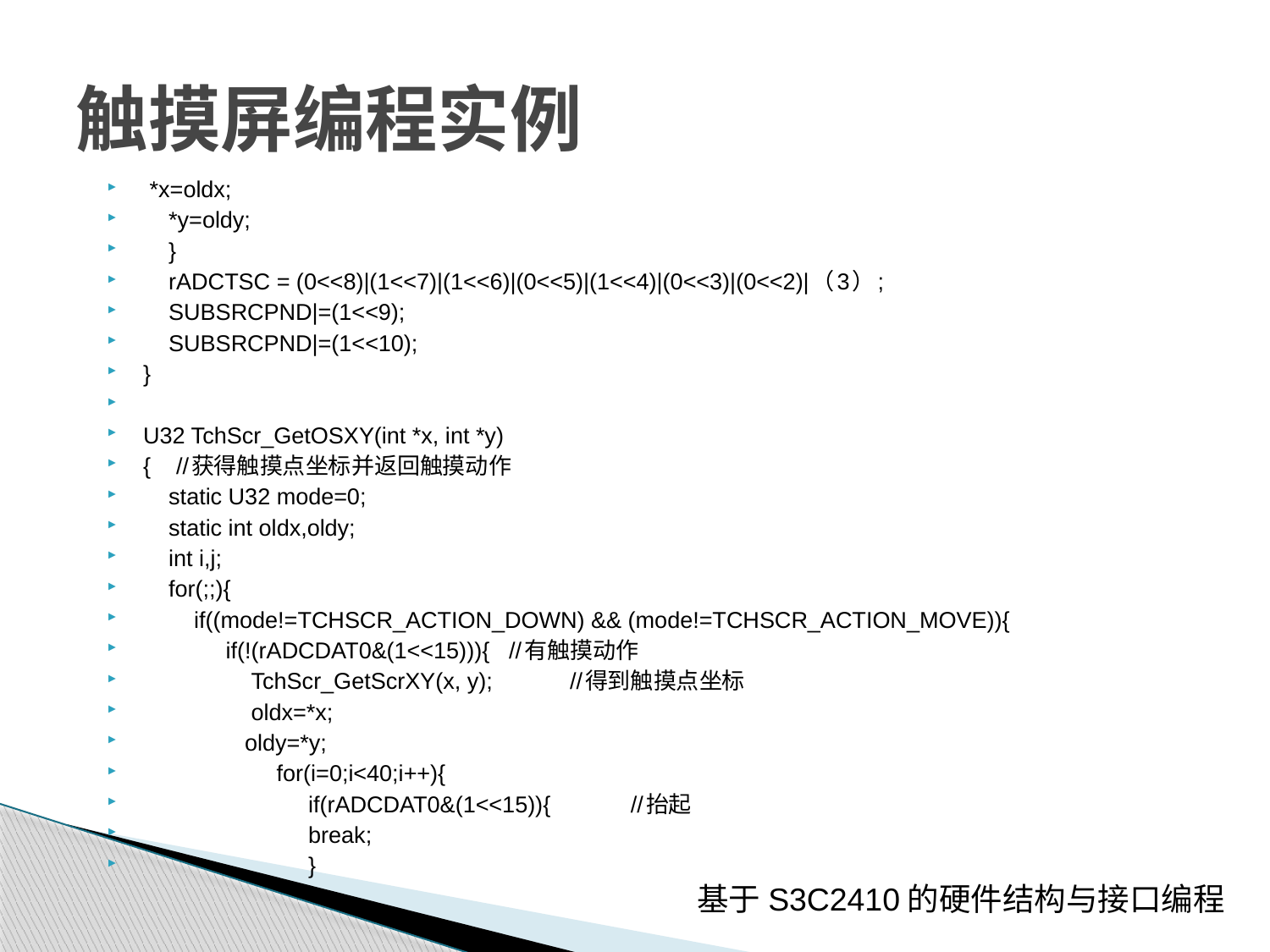

# 触摸屏编程实例
 *x=oldx;
    *y=oldy;
    }
    rADCTSC = (0<<8)|(1<<7)|(1<<6)|(0<<5)|(1<<4)|(0<<3)|(0<<2)|（3）;
    SUBSRCPND|=(1<<9);
    SUBSRCPND|=(1<<10);
}

U32 TchScr_GetOSXY(int *x, int *y)
{    //获得触摸点坐标并返回触摸动作
    static U32 mode=0;
    static int oldx,oldy;
    int i,j;
    for(;;){
        if((mode!=TCHSCR_ACTION_DOWN) && (mode!=TCHSCR_ACTION_MOVE)){
             if(!(rADCDAT0&(1<<15))){			//有触摸动作
                 TchScr_GetScrXY(x, y);		 	//得到触摸点坐标
                 oldx=*x;
                oldy=*y;
                     for(i=0;i<40;i++){
                          if(rADCDAT0&(1<<15)){    	//抬起
                          break;
                          }

基于S3C2410的硬件结构与接口编程